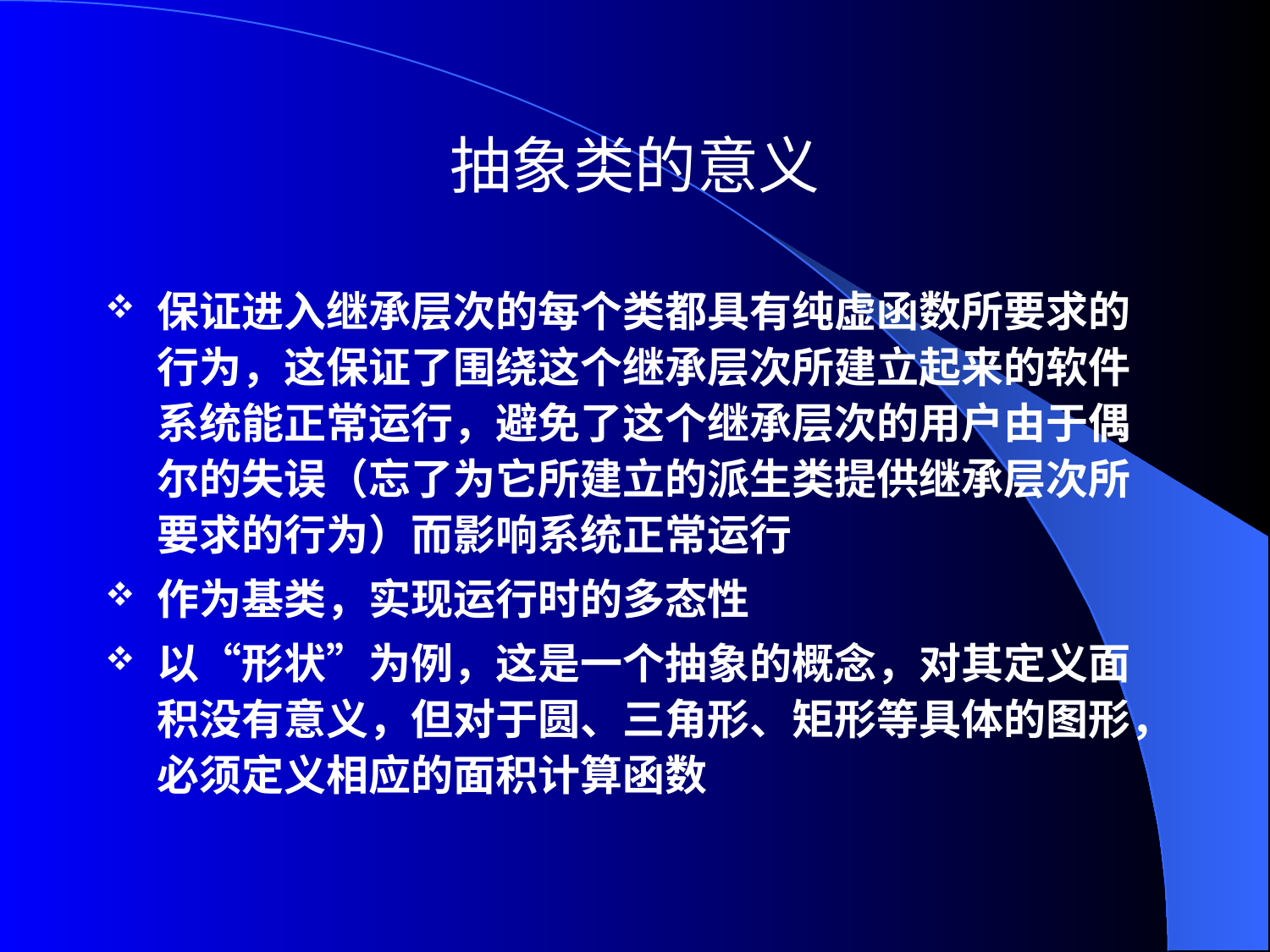

# 抽象类的意义
保证进入继承层次的每个类都具有纯虚函数所要求的行为，这保证了围绕这个继承层次所建立起来的软件系统能正常运行，避免了这个继承层次的用户由于偶尔的失误（忘了为它所建立的派生类提供继承层次所要求的行为）而影响系统正常运行
作为基类，实现运行时的多态性
以“形状”为例，这是一个抽象的概念，对其定义面积没有意义，但对于圆、三角形、矩形等具体的图形，必须定义相应的面积计算函数